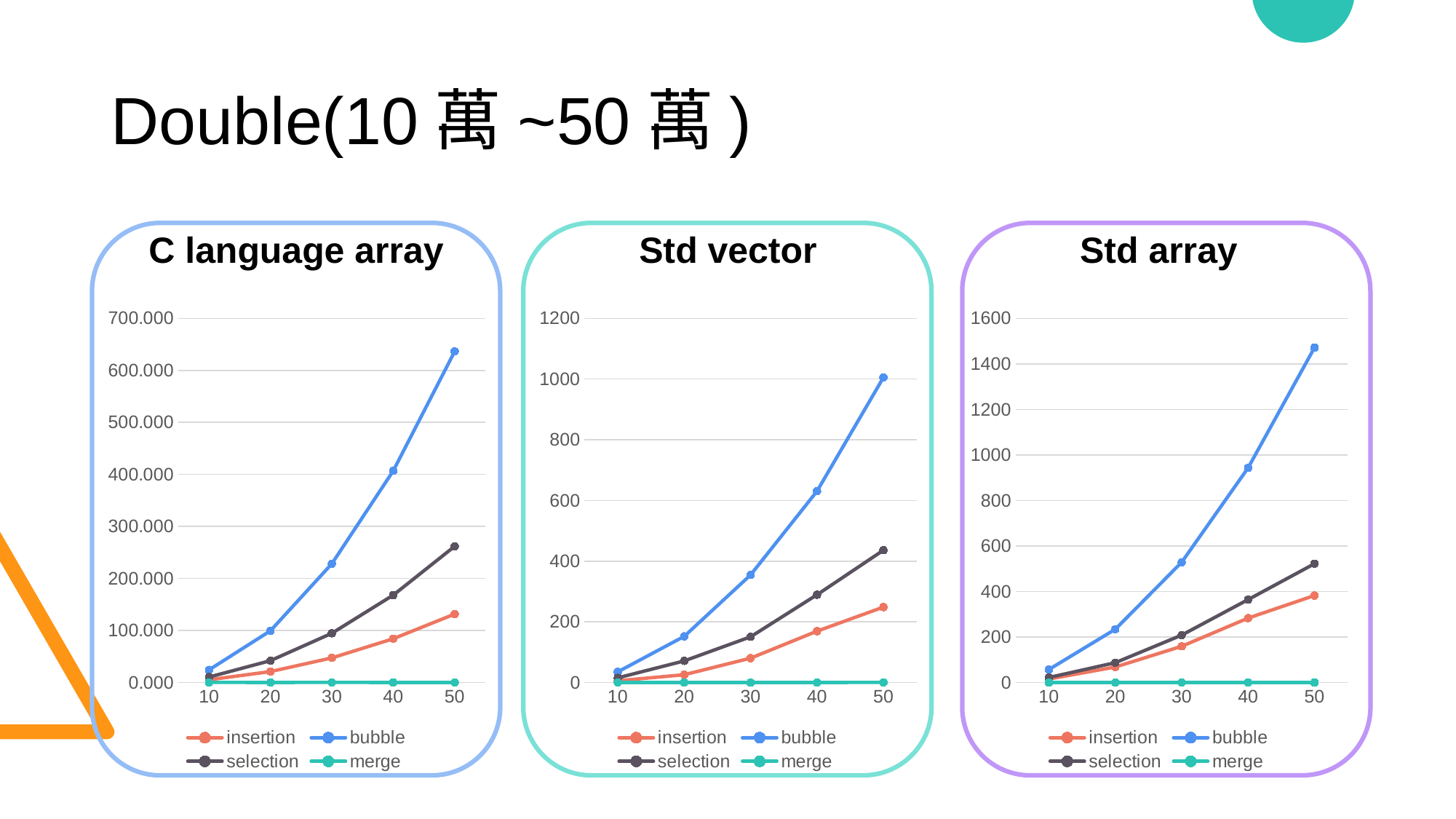

# Double(10萬~50萬)

Std vector

Std array
C language array

### Chart

| Category | insertion | bubble | selection | merge |
|---|---|---|---|---|
| 10 | 15.465 | 57.153 | 21.998 | 0.0373737 |
| 20 | 68.16 | 234.18 | 87.15 | 0.070602 |
| 30 | 159.132 | 528.25 | 208.213 | 0.106883 |
| 40 | 282.953 | 942.967 | 364.18 | 0.141928 |
| 50 | 382.192 | 1471.562 | 521.892 | 0.178108 |

### Chart

| Category | insertion | bubble | selection | merge |
|---|---|---|---|---|
| 10 | 5.242 | 24.301 | 10.542 | 0.212 |
| 20 | 21.05 | 99.438 | 41.989 | 0.15 |
| 30 | 47.337 | 228.368 | 94.686 | 0.202 |
| 40 | 84.127 | 407.002 | 167.991 | 0.141 |
| 50 | 131.568 | 636.378 | 261.81 | 0.162 |

### Chart

| Category | insertion | bubble | selection | merge |
|---|---|---|---|---|
| 10 | 5.694 | 35.235 | 15.332 | 0.02 |
| 20 | 25.657 | 152.023 | 71.235 | 0.098 |
| 30 | 80.268 | 354.564 | 150.689 | 0.015 |
| 40 | 169.235 | 630.564 | 289.231 | 0.035 |
| 50 | 248.526 | 1005.23 | 435.953 | 0.562 |